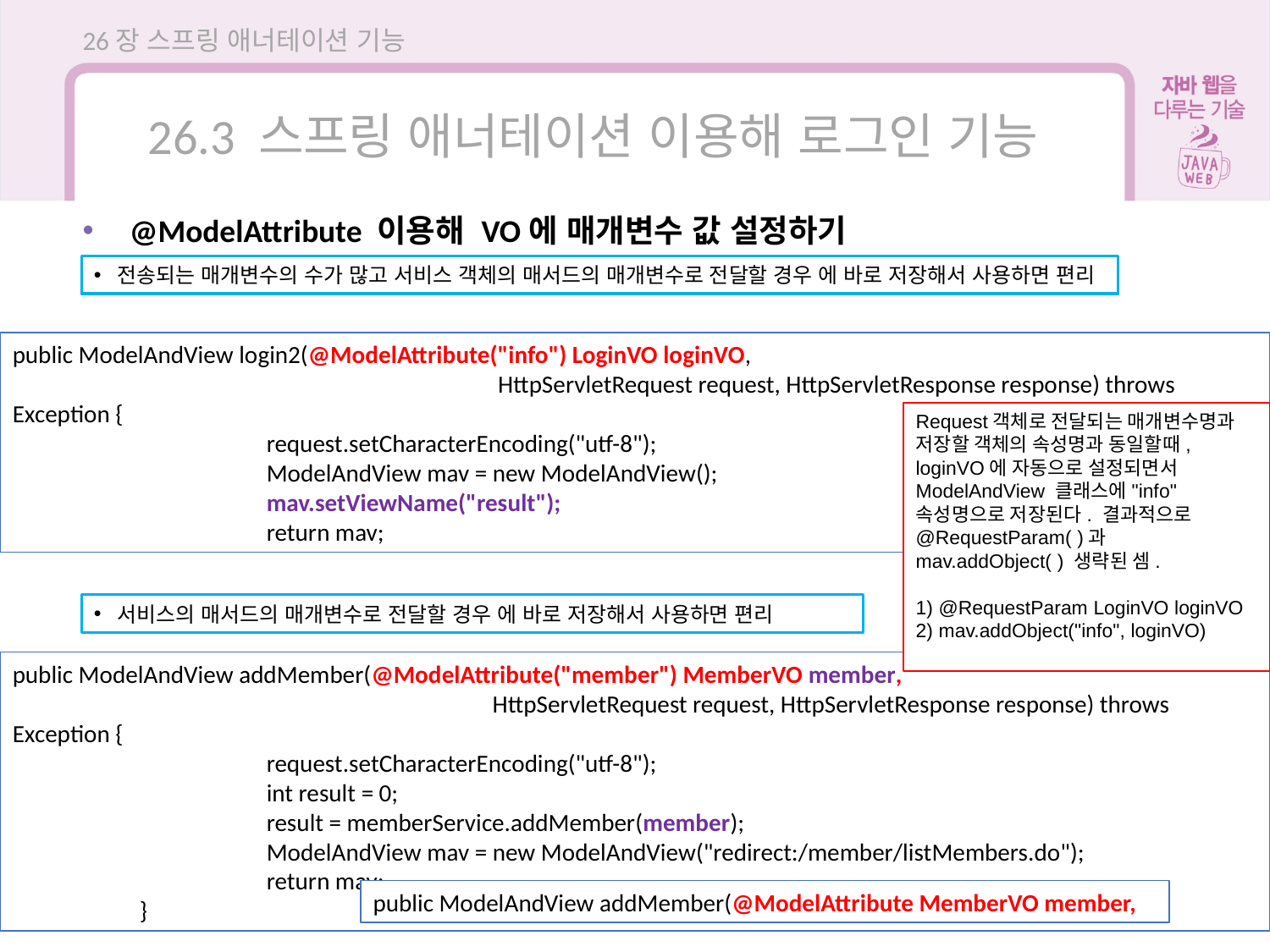

26장 스프링 애너테이션 기능
26.3 스프링 애너테이션 이용해 로그인 기능
 @ModelAttribute 이용해 VO에 매개변수 값 설정하기
전송되는 매개변수의 수가 많고 서비스 객체의 매서드의 매개변수로 전달할 경우 에 바로 저장해서 사용하면 편리
public ModelAndView login2(@ModelAttribute("info") LoginVO loginVO,
			                   HttpServletRequest request, HttpServletResponse response) throws Exception {
		request.setCharacterEncoding("utf-8");
		ModelAndView mav = new ModelAndView();
		mav.setViewName("result");
		return mav;
Request객체로 전달되는 매개변수명과 저장할 객체의 속성명과 동일할때, loginVO에 자동으로 설정되면서ModelAndView 클래스에"info" 속성명으로 저장된다. 결과적으로 @RequestParam( )과 mav.addObject( ) 생략된 셈.

1) @RequestParam LoginVO loginVO
2) mav.addObject("info", loginVO)

서비스의 매서드의 매개변수로 전달할 경우 에 바로 저장해서 사용하면 편리
public ModelAndView addMember(@ModelAttribute("member") MemberVO member,
			                  HttpServletRequest request, HttpServletResponse response) throws Exception {
		request.setCharacterEncoding("utf-8");
		int result = 0;
		result = memberService.addMember(member);
		ModelAndView mav = new ModelAndView("redirect:/member/listMembers.do");
		return mav;
	}
public ModelAndView addMember(@ModelAttribute MemberVO member,